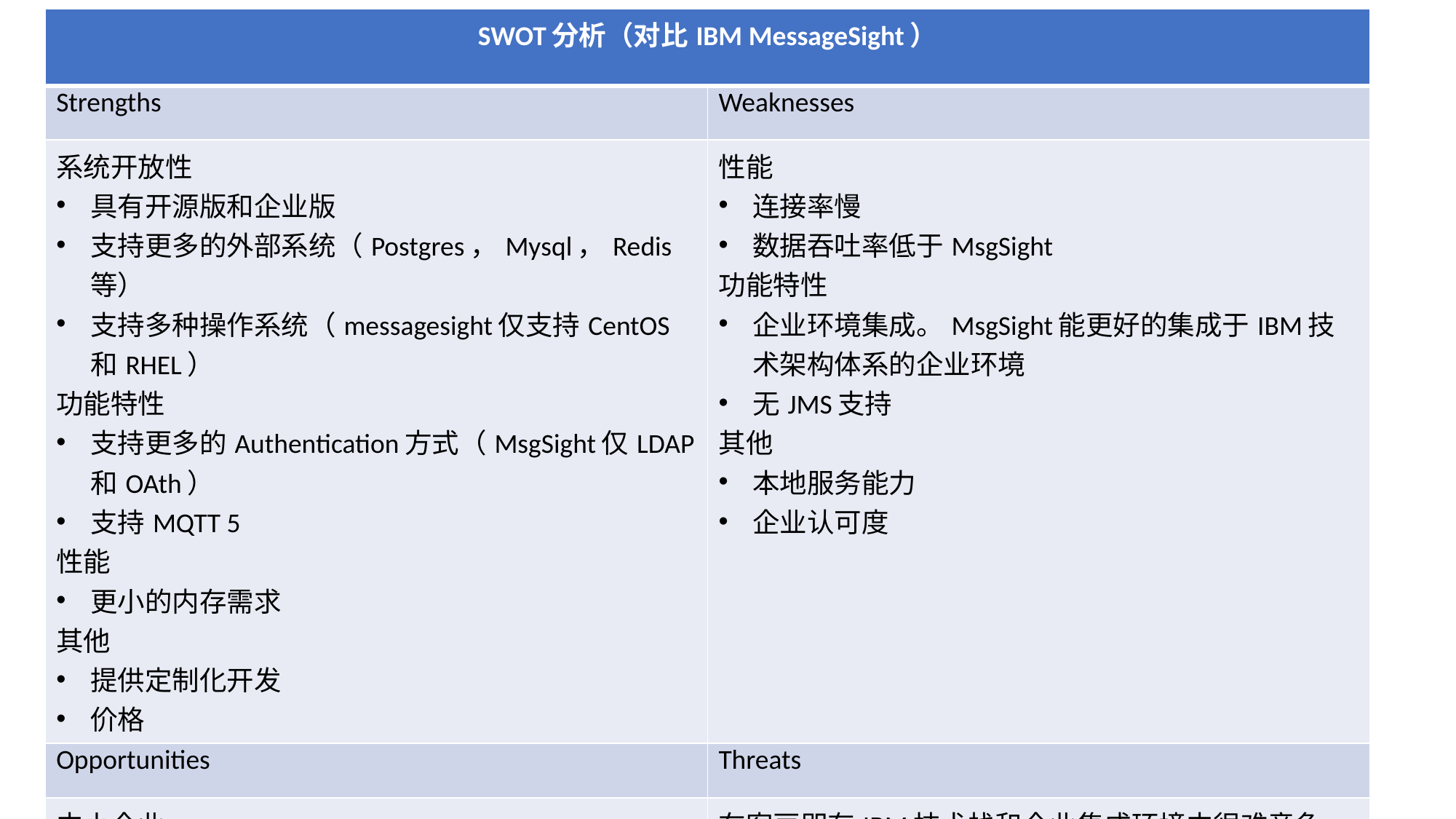

| SWOT分析（对比IBM MessageSight） |  |
| --- | --- |
| Strengths | Weaknesses |
| 系统开放性 具有开源版和企业版 支持更多的外部系统（Postgres，Mysql，Redis等） 支持多种操作系统（messagesight仅支持CentOS和RHEL） 功能特性 支持更多的Authentication方式（MsgSight仅LDAP和OAth） 支持MQTT 5 性能 更小的内存需求 其他 提供定制化开发 价格 | 性能 连接率慢 数据吞吐率低于MsgSight 功能特性 企业环境集成。MsgSight能更好的集成于IBM技术架构体系的企业环境 无JMS支持 其他 本地服务能力 企业认可度 |
| Opportunities | Threats |
| 中小企业。 需要定制开发的场景。 需要产品快速迭代。 客户对厂商选择和应用技术中立。 | 在客户即有IBM技术栈和企业集成环境中很难竞争。 |